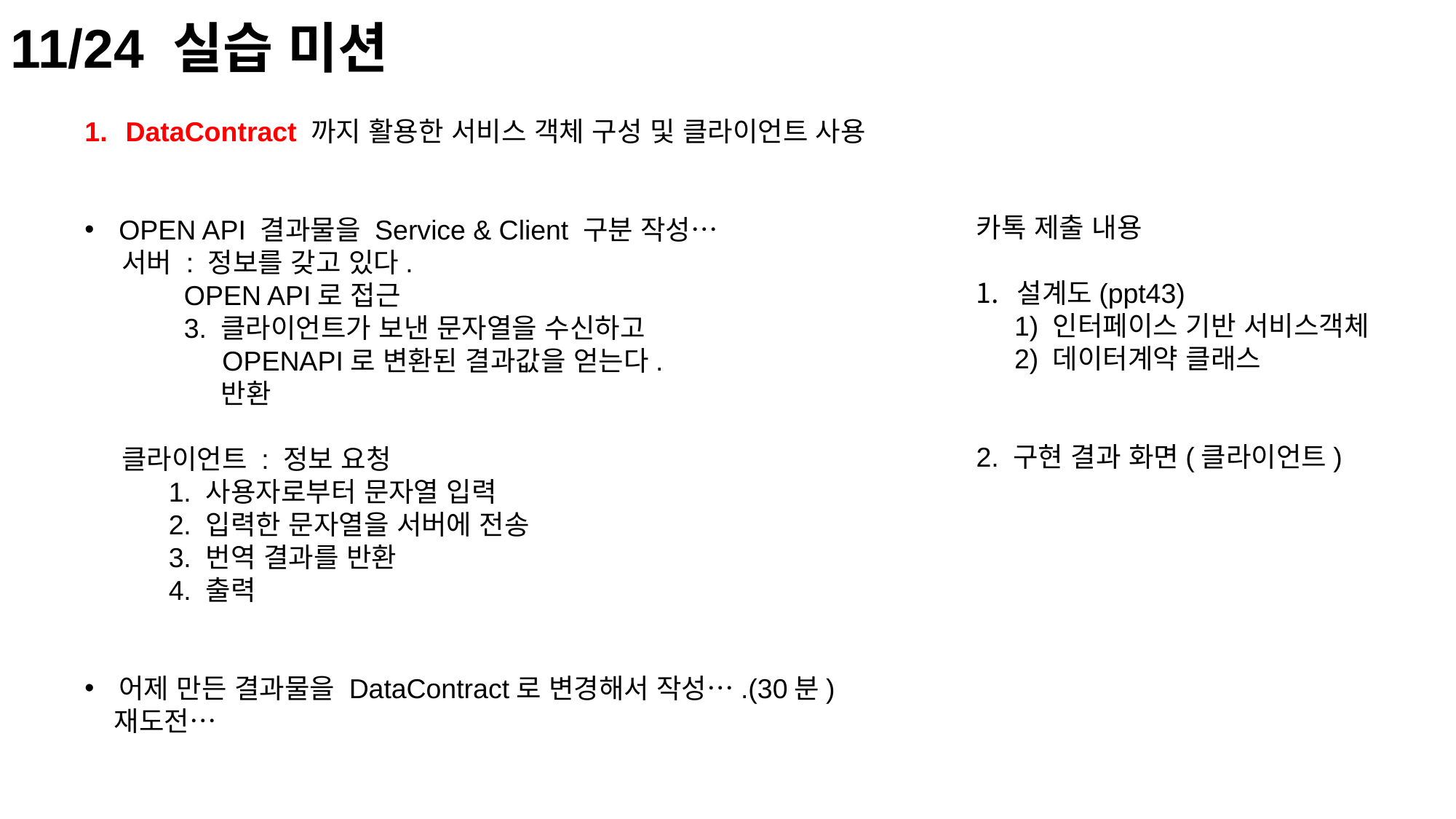

11/24 실습 미션
DataContract 까지 활용한 서비스 객체 구성 및 클라이언트 사용

OPEN API 결과물을 Service & Client 구분 작성…
    서버 : 정보를 갖고 있다.
             OPEN API로 접근
             3. 클라이언트가 보낸 문자열을 수신하고
                  OPENAPI로 변환된 결과값을 얻는다.
                 반환

    클라이언트 : 정보 요청
           1. 사용자로부터 문자열 입력
           2. 입력한 문자열을 서버에 전송
           3. 번역 결과를 반환
           4. 출력

어제 만든 결과물을 DataContract로 변경해서 작성….(30분)
   재도전…

카톡 제출 내용

설계도(ppt43)
     1) 인터페이스 기반 서비스객체
     2) 데이터계약 클래스

2. 구현 결과 화면(클라이언트)